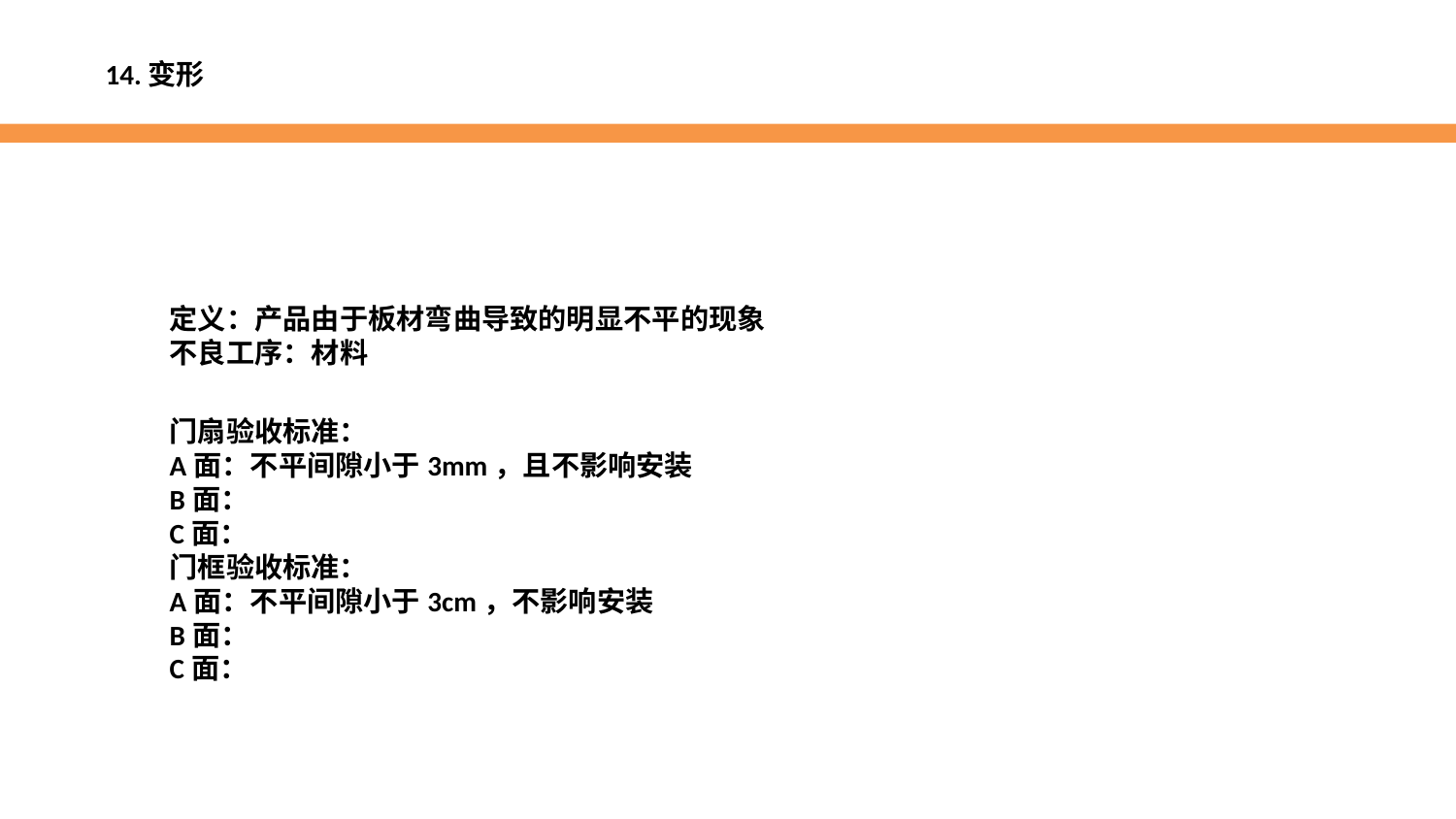

14.变形
定义：产品由于板材弯曲导致的明显不平的现象
不良工序：材料
门扇验收标准：
A面：不平间隙小于3mm，且不影响安装
B面：
C面：
门框验收标准：
A面：不平间隙小于3cm，不影响安装
B面：
C面：